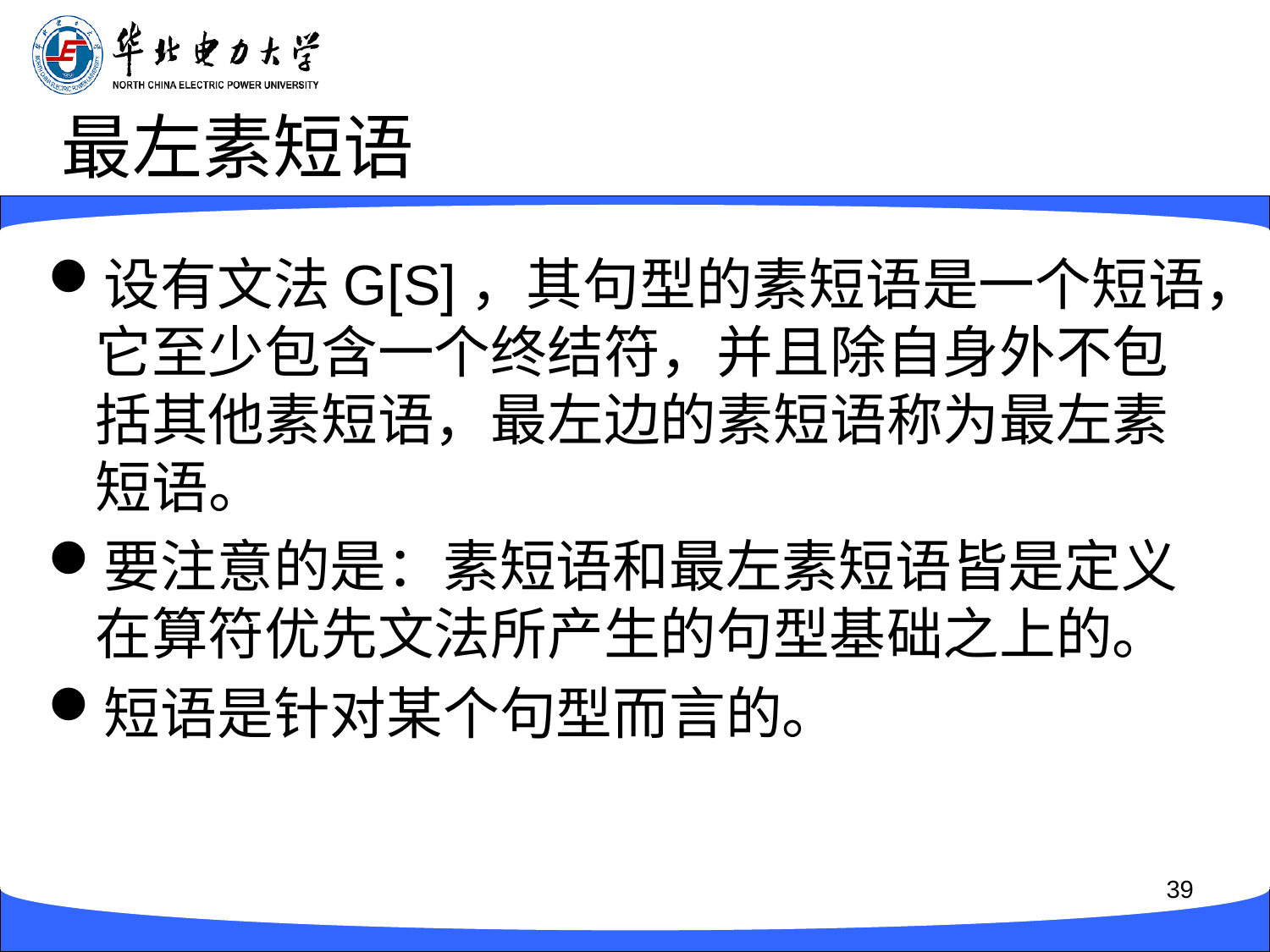

# 最左素短语
设有文法G[S]，其句型的素短语是一个短语，它至少包含一个终结符，并且除自身外不包括其他素短语，最左边的素短语称为最左素短语。
要注意的是：素短语和最左素短语皆是定义在算符优先文法所产生的句型基础之上的。
短语是针对某个句型而言的。
39